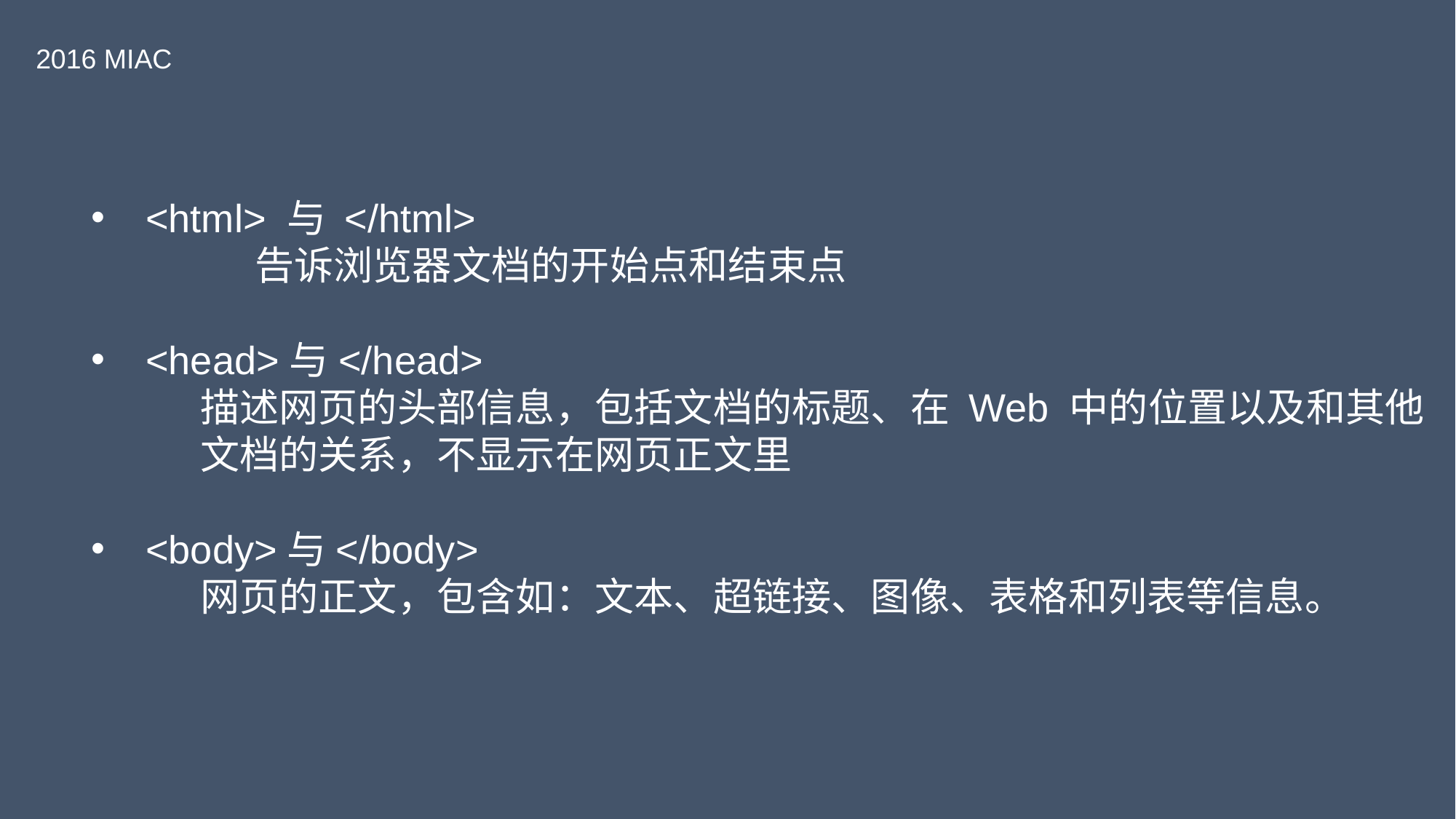

2016 MIAC
<html> 与 </html>
	告诉浏览器文档的开始点和结束点

<head>与</head>
描述网页的头部信息，包括文档的标题、在 Web 中的位置以及和其他文档的关系，不显示在网页正文里

<body>与</body>
	网页的正文，包含如：文本、超链接、图像、表格和列表等信息。